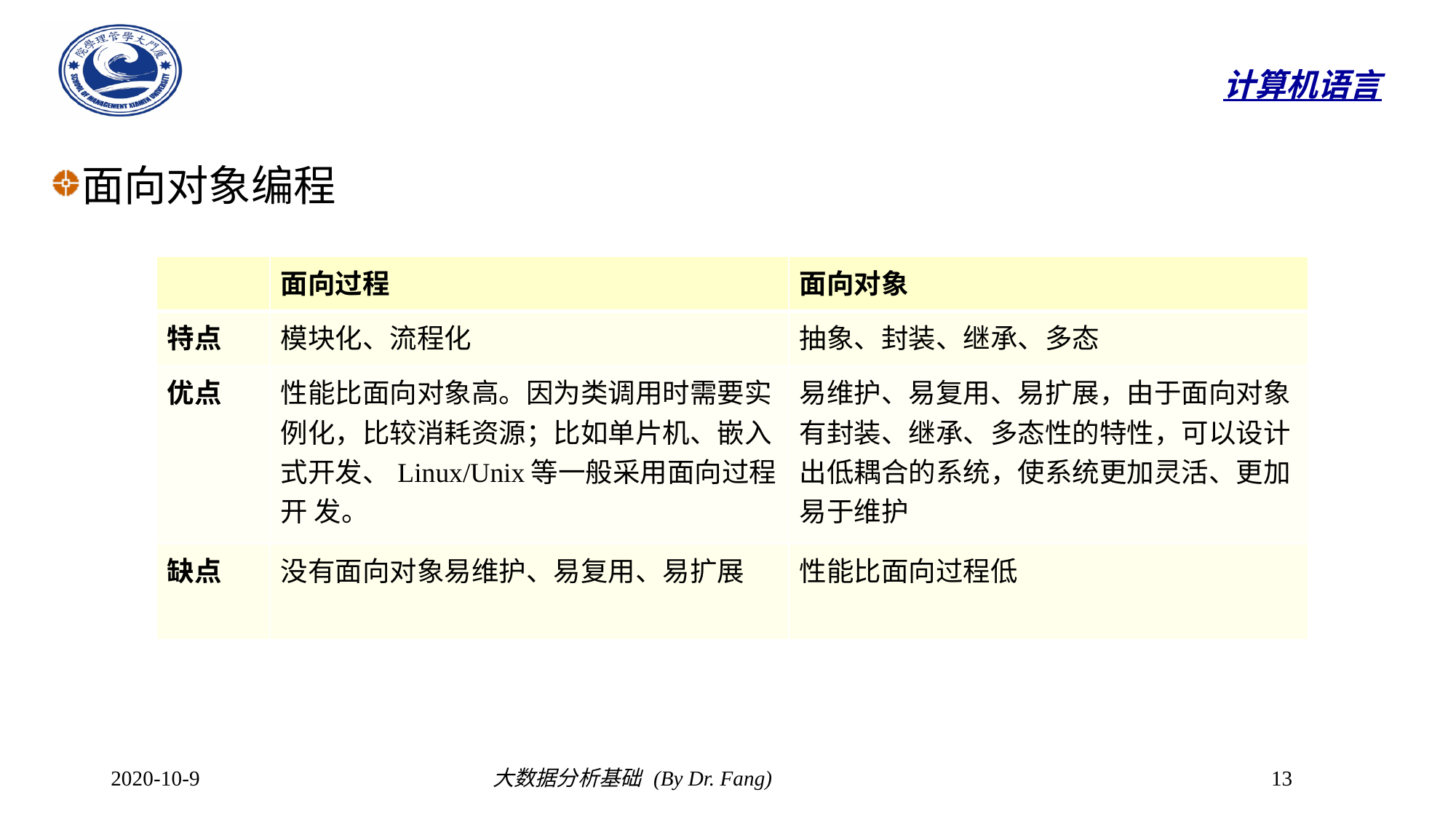

# 计算机语言
面向对象编程
|  | 面向过程 | 面向对象 |
| --- | --- | --- |
| 特点 | 模块化、流程化 | 抽象、封装、继承、多态 |
| 优点 | 性能比面向对象高。因为类调用时需要实例化，比较消耗资源；比如单片机、嵌入式开发、Linux/Unix等一般采用面向过程开 发。 | 易维护、易复用、易扩展，由于面向对象有封装、继承、多态性的特性，可以设计出低耦合的系统，使系统更加灵活、更加易于维护 |
| 缺点 | 没有面向对象易维护、易复用、易扩展 | 性能比面向过程低 |
2020-10-9
大数据分析基础 (By Dr. Fang)
13